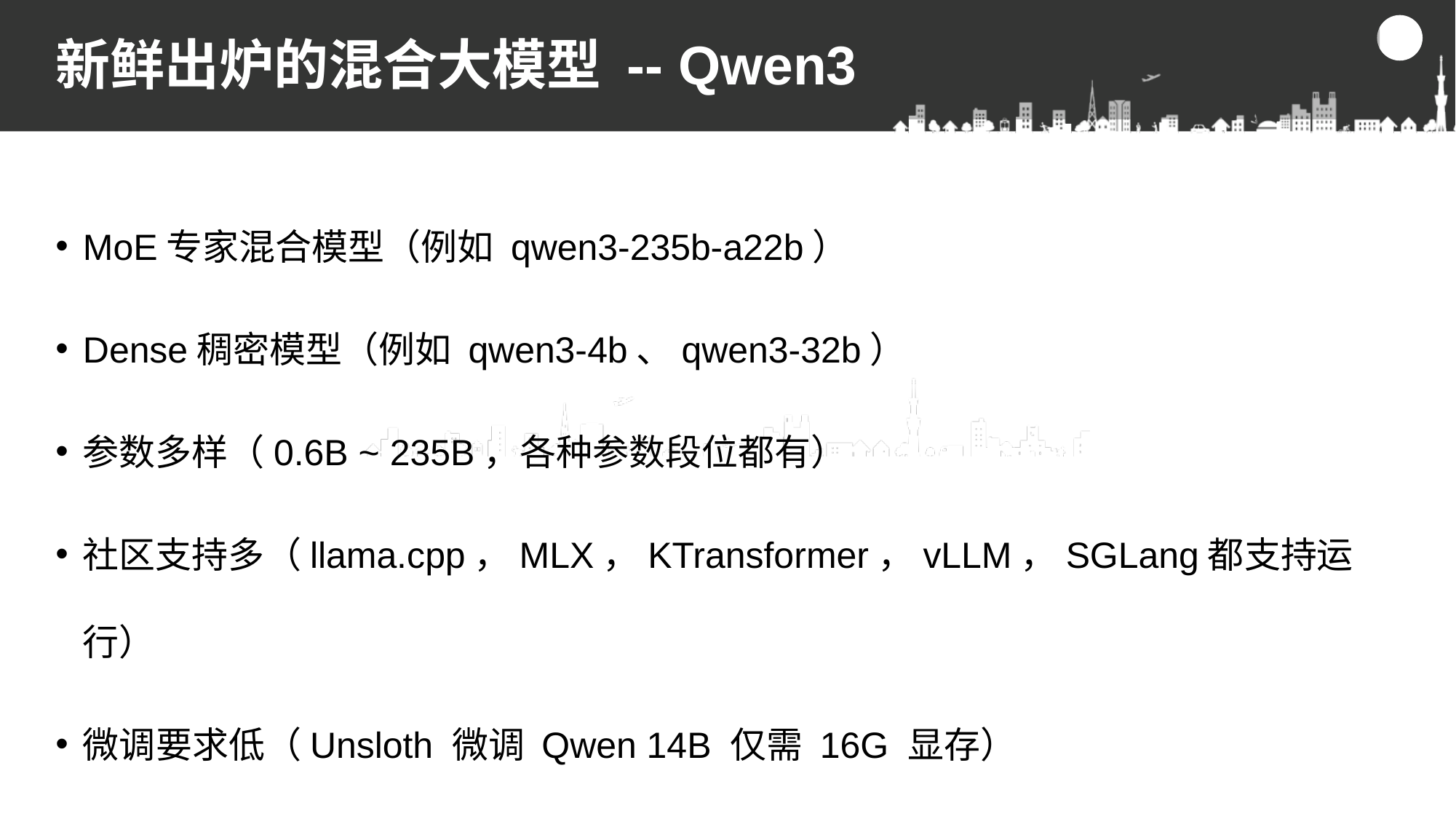

# 新鲜出炉的混合大模型 -- Qwen3
19
MoE专家混合模型（例如 qwen3-235b-a22b）
Dense稠密模型（例如 qwen3-4b、qwen3-32b）
参数多样（0.6B ~ 235B，各种参数段位都有）
社区支持多（llama.cpp，MLX，KTransformer，vLLM，SGLang都支持运行）
微调要求低（Unsloth 微调 Qwen 14B 仅需 16G 显存）